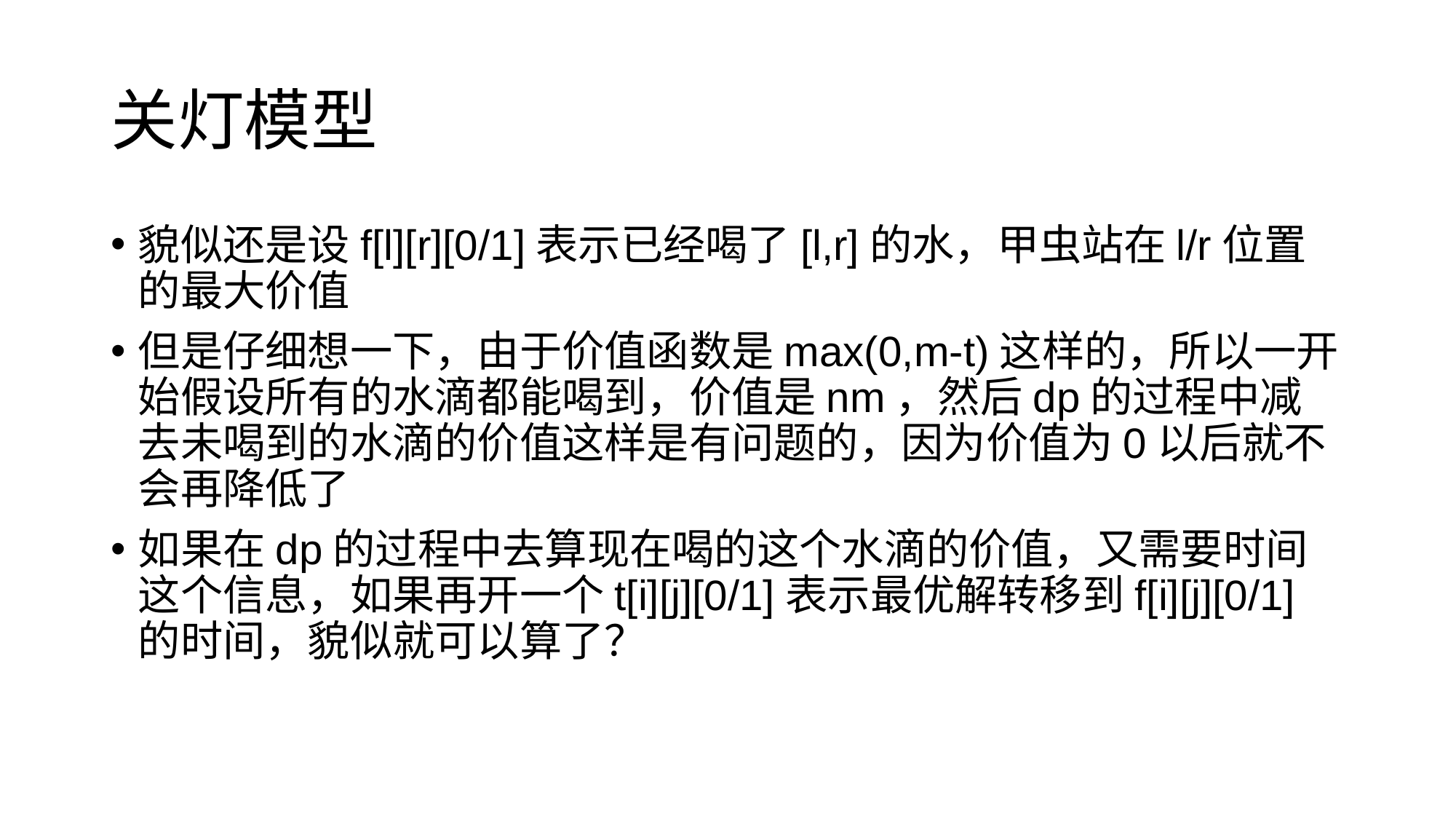

# 关灯模型
貌似还是设f[l][r][0/1]表示已经喝了[l,r]的水，甲虫站在l/r位置的最大价值
但是仔细想一下，由于价值函数是max(0,m-t)这样的，所以一开始假设所有的水滴都能喝到，价值是nm，然后dp的过程中减去未喝到的水滴的价值这样是有问题的，因为价值为0以后就不会再降低了
如果在dp的过程中去算现在喝的这个水滴的价值，又需要时间这个信息，如果再开一个t[i][j][0/1]表示最优解转移到f[i][j][0/1]的时间，貌似就可以算了？